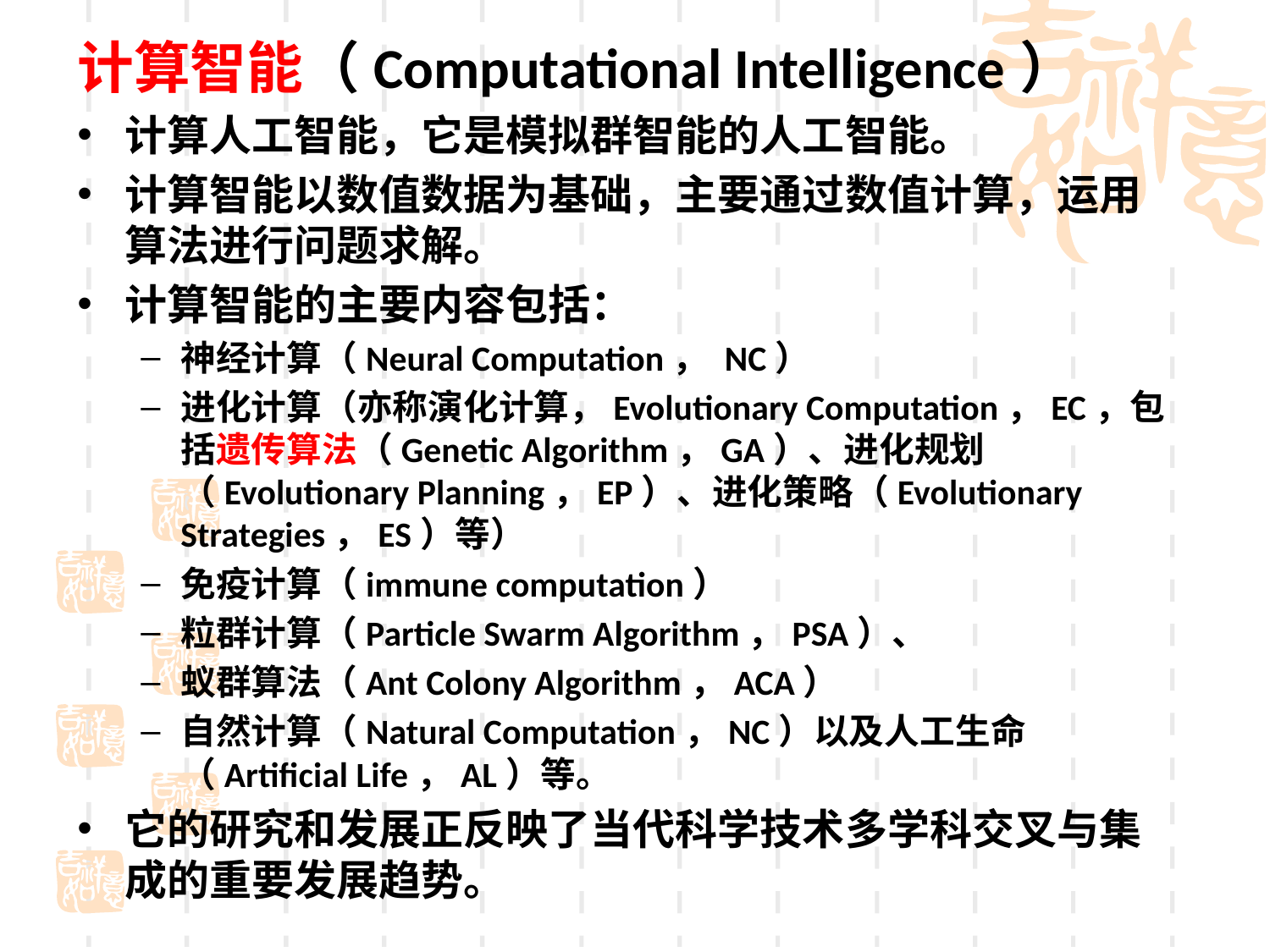

计算智能（Computational Intelligence）
计算人工智能，它是模拟群智能的人工智能。
计算智能以数值数据为基础，主要通过数值计算，运用算法进行问题求解。
计算智能的主要内容包括：
神经计算（Neural Computation， NC）
进化计算（亦称演化计算，Evolutionary Computation，EC，包括遗传算法（Genetic Algorithm，GA）、进化规划（Evolutionary Planning，EP）、进化策略（Evolutionary Strategies，ES）等）
免疫计算（immune computation）
粒群计算（Particle Swarm Algorithm，PSA）、
蚁群算法（Ant Colony Algorithm，ACA）
自然计算（Natural Computation，NC）以及人工生命（Artificial Life，AL）等。
它的研究和发展正反映了当代科学技术多学科交叉与集成的重要发展趋势。